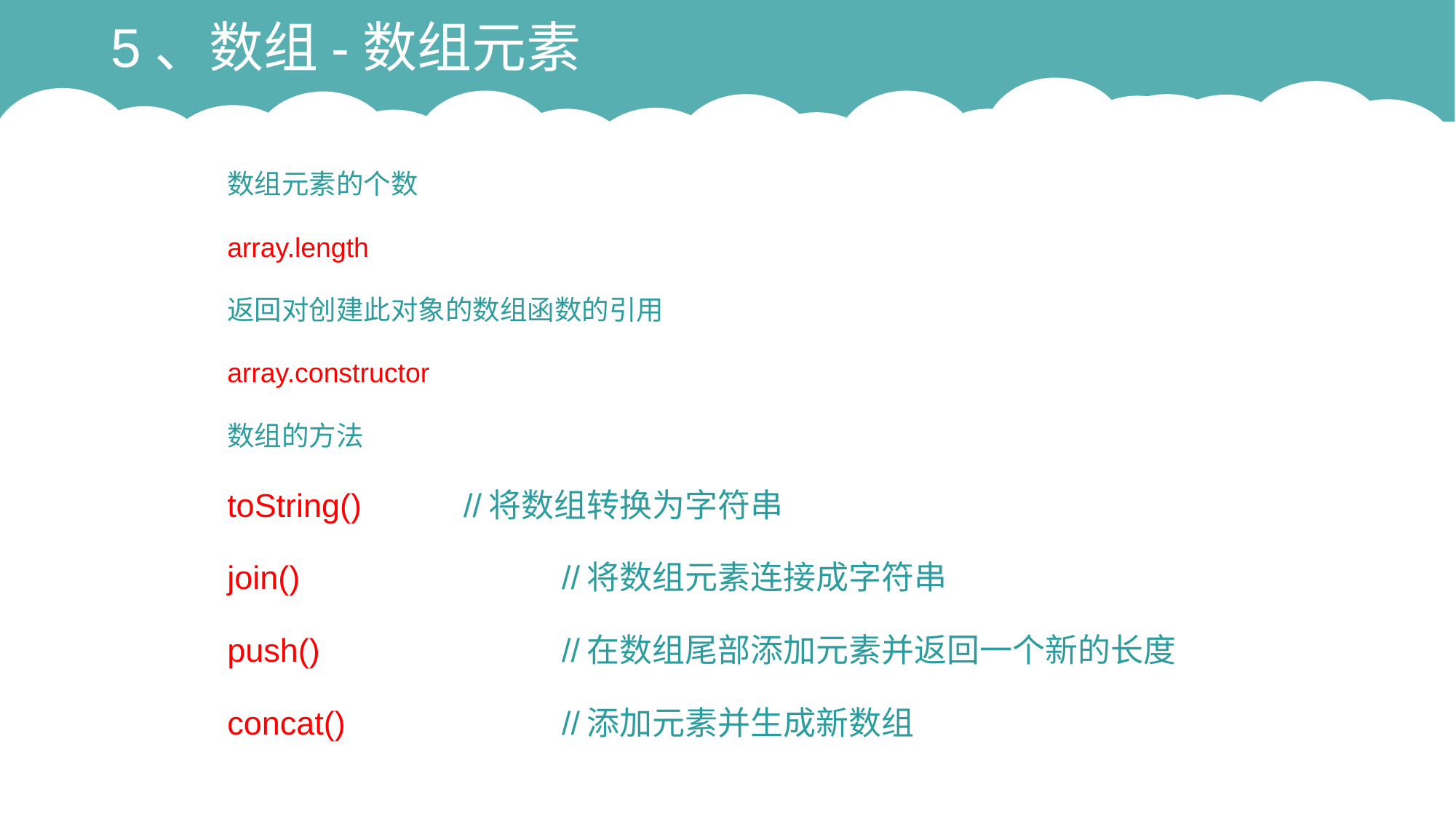

# 5、数组-数组元素
数组元素的个数
array.length
返回对创建此对象的数组函数的引用
array.constructor
数组的方法
toString()		//将数组转换为字符串
join()			//将数组元素连接成字符串
push()			//在数组尾部添加元素并返回一个新的长度
concat()			//添加元素并生成新数组